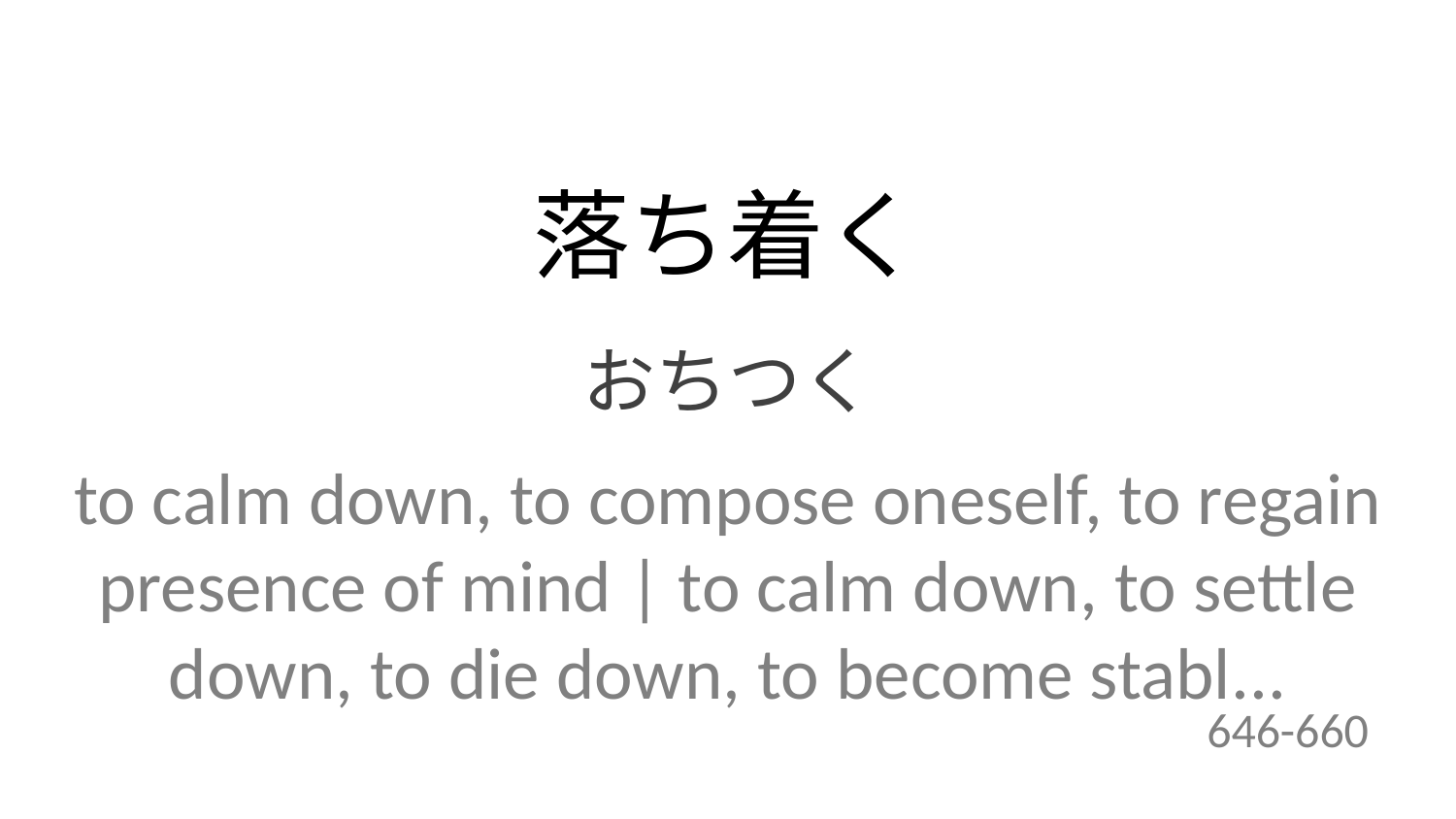

落ち着く

おちつく
to calm down, to compose oneself, to regain presence of mind | to calm down, to settle down, to die down, to become stabl...
646-660